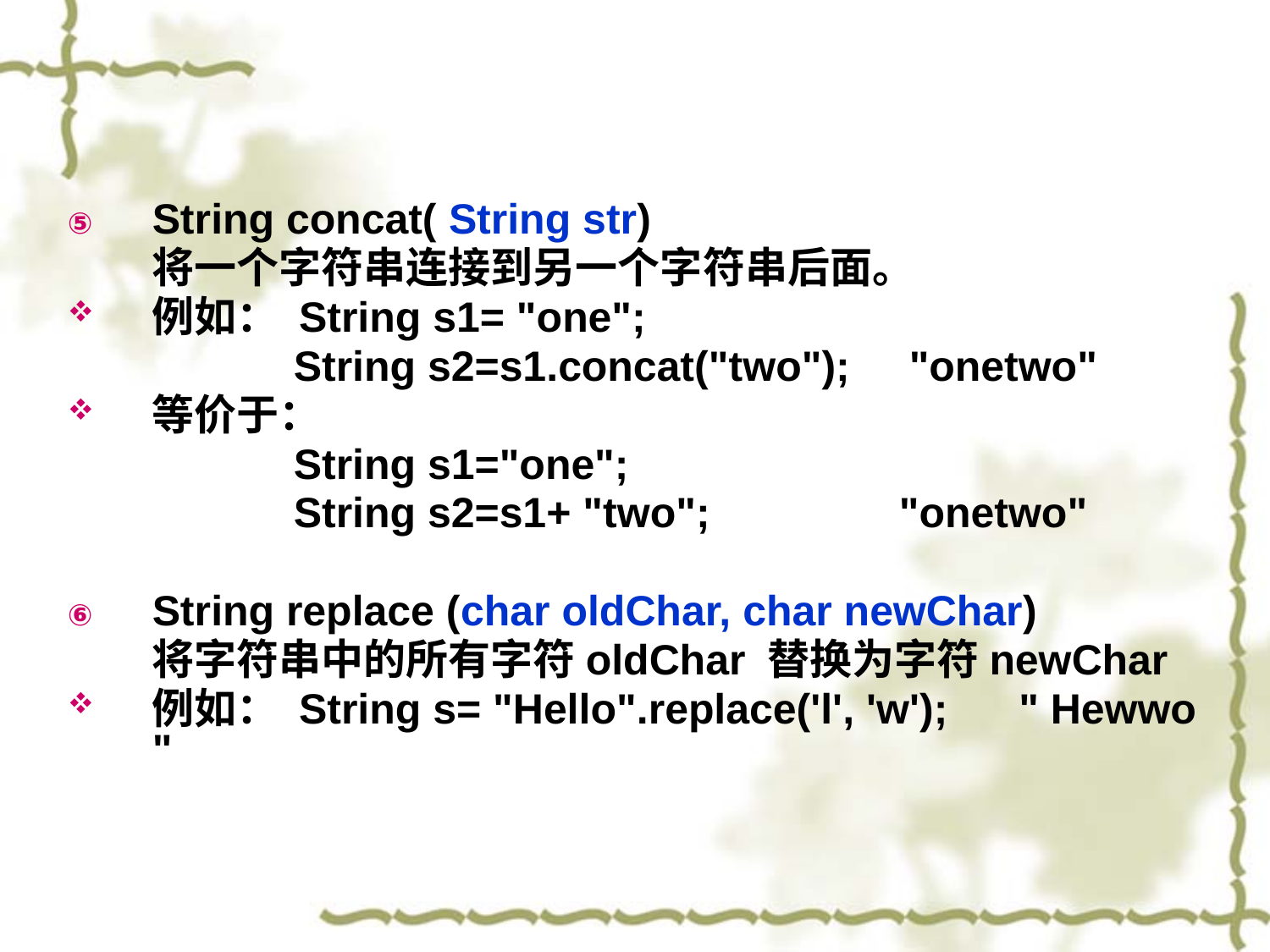

String concat( String str)
	将一个字符串连接到另一个字符串后面。
例如： String s1= "one";
   String s2=s1.concat("two");     "onetwo"
等价于：
   String s1="one";
   String s2=s1+ "two";                "onetwo"

String replace (char oldChar, char newChar)
	将字符串中的所有字符oldChar 替换为字符newChar
例如： String s= "Hello".replace('l', 'w');      " Hewwo "